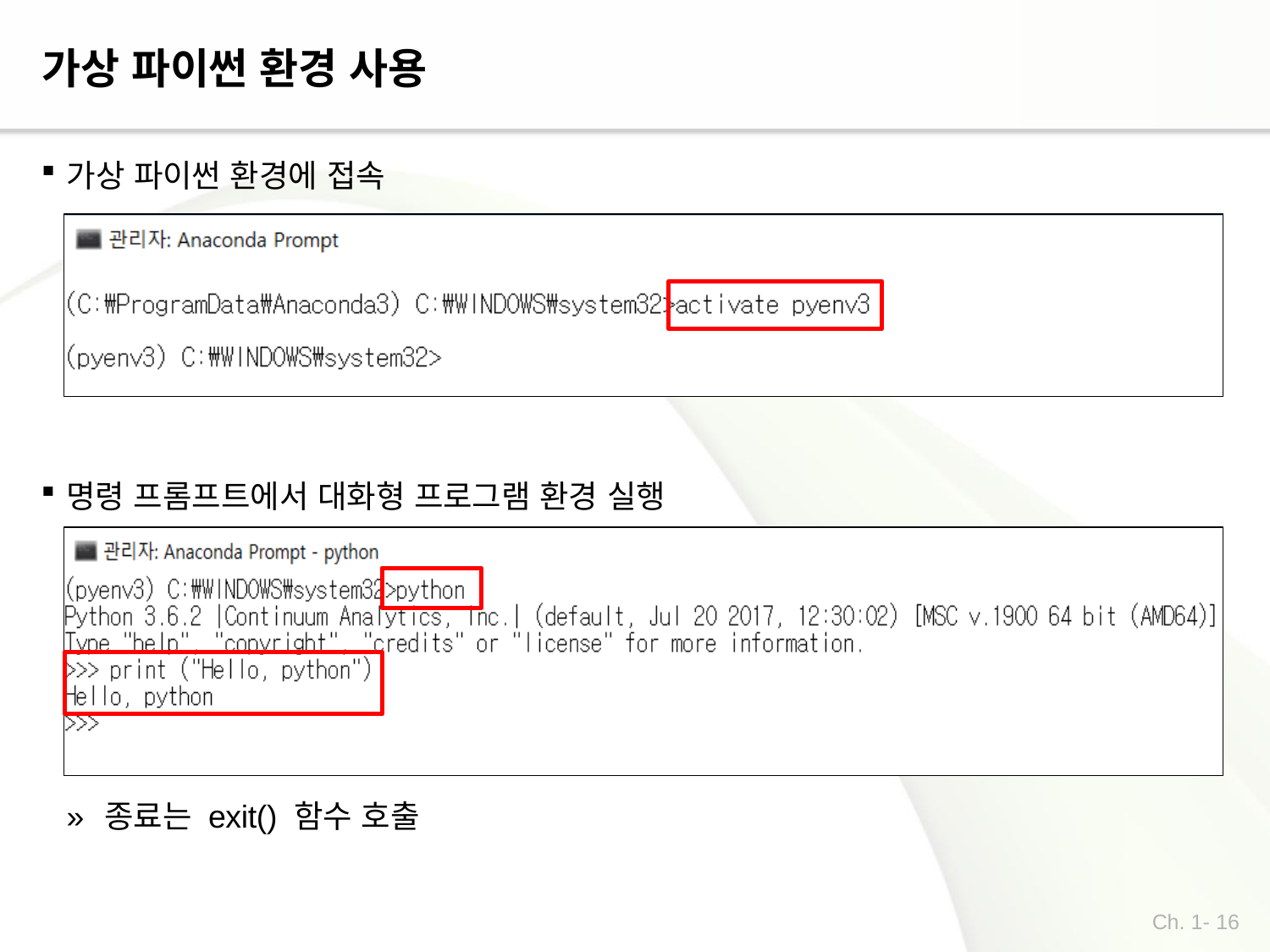

# 가상 파이썬 환경 사용
가상 파이썬 환경에 접속

명령 프롬프트에서 대화형 프로그램 환경 실행

»	종료는 exit() 함수 호출
Ch. 1- 16